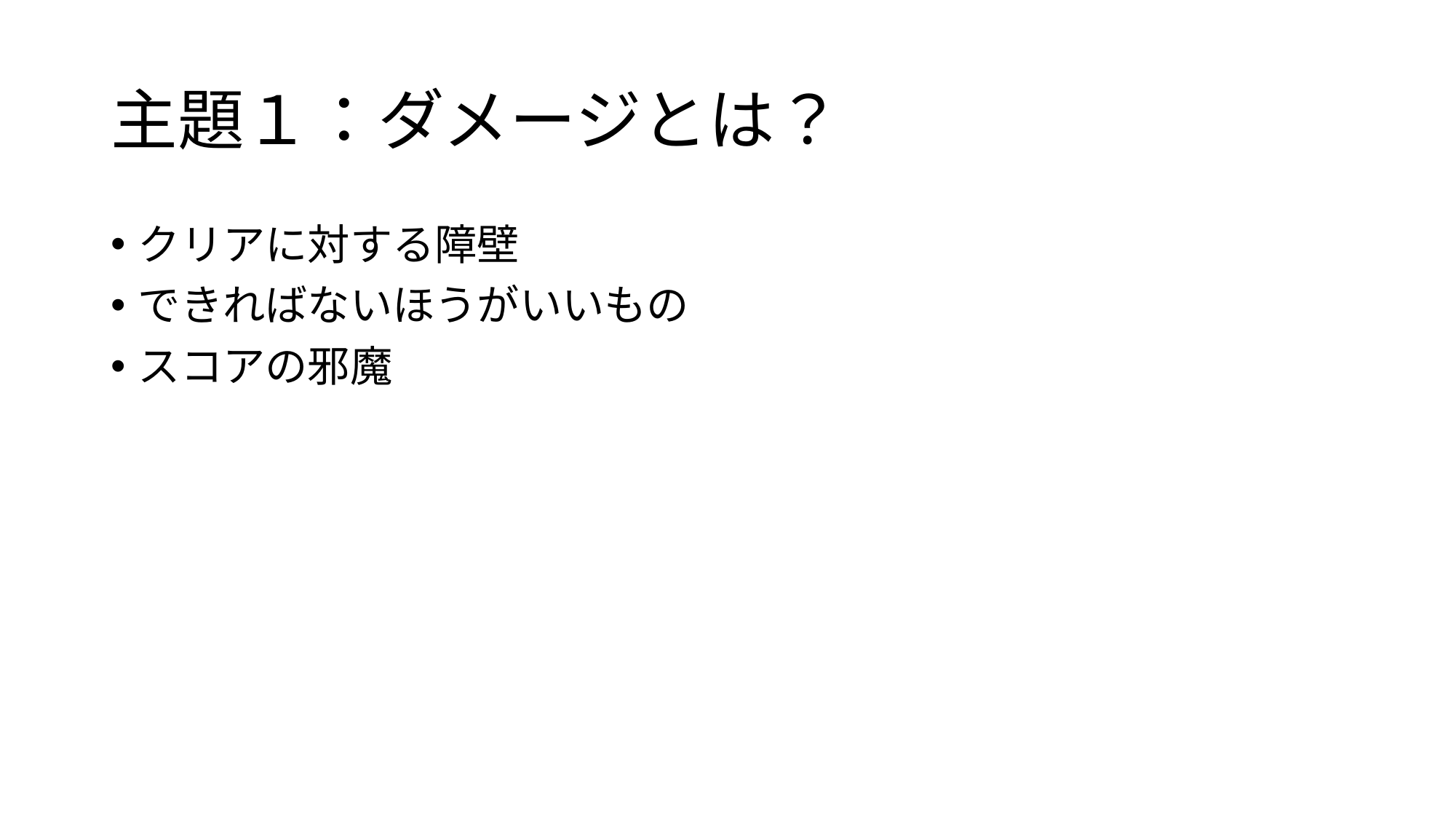

# 主題１：ダメージとは？
クリアに対する障壁
できればないほうがいいもの
スコアの邪魔